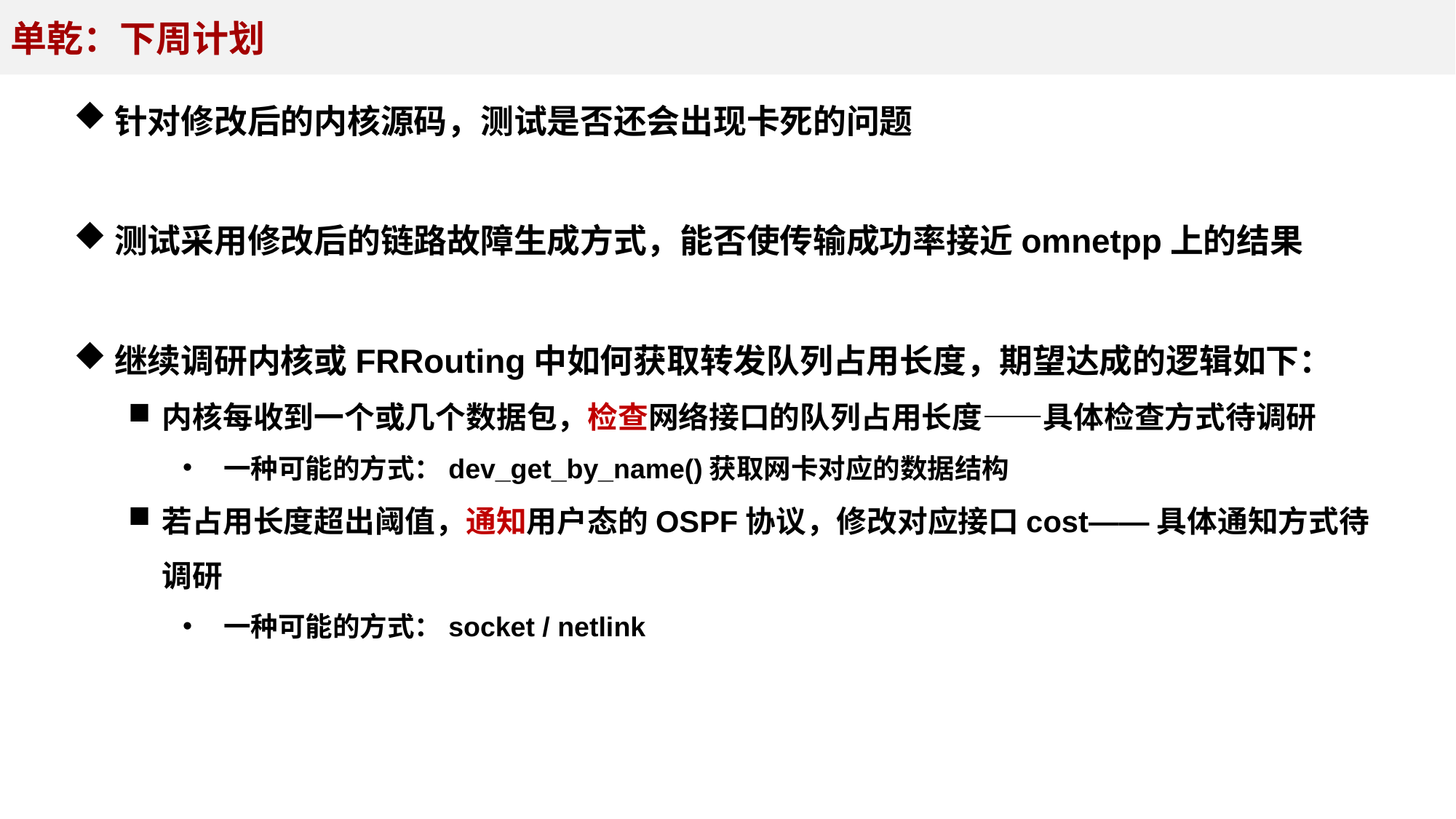

单乾：下周计划
针对修改后的内核源码，测试是否还会出现卡死的问题

测试采用修改后的链路故障生成方式，能否使传输成功率接近omnetpp上的结果

继续调研内核或FRRouting中如何获取转发队列占用长度，期望达成的逻辑如下：
内核每收到一个或几个数据包，检查网络接口的队列占用长度——具体检查方式待调研
一种可能的方式：dev_get_by_name()获取网卡对应的数据结构
若占用长度超出阈值，通知用户态的OSPF协议，修改对应接口cost——具体通知方式待调研
一种可能的方式：socket / netlink